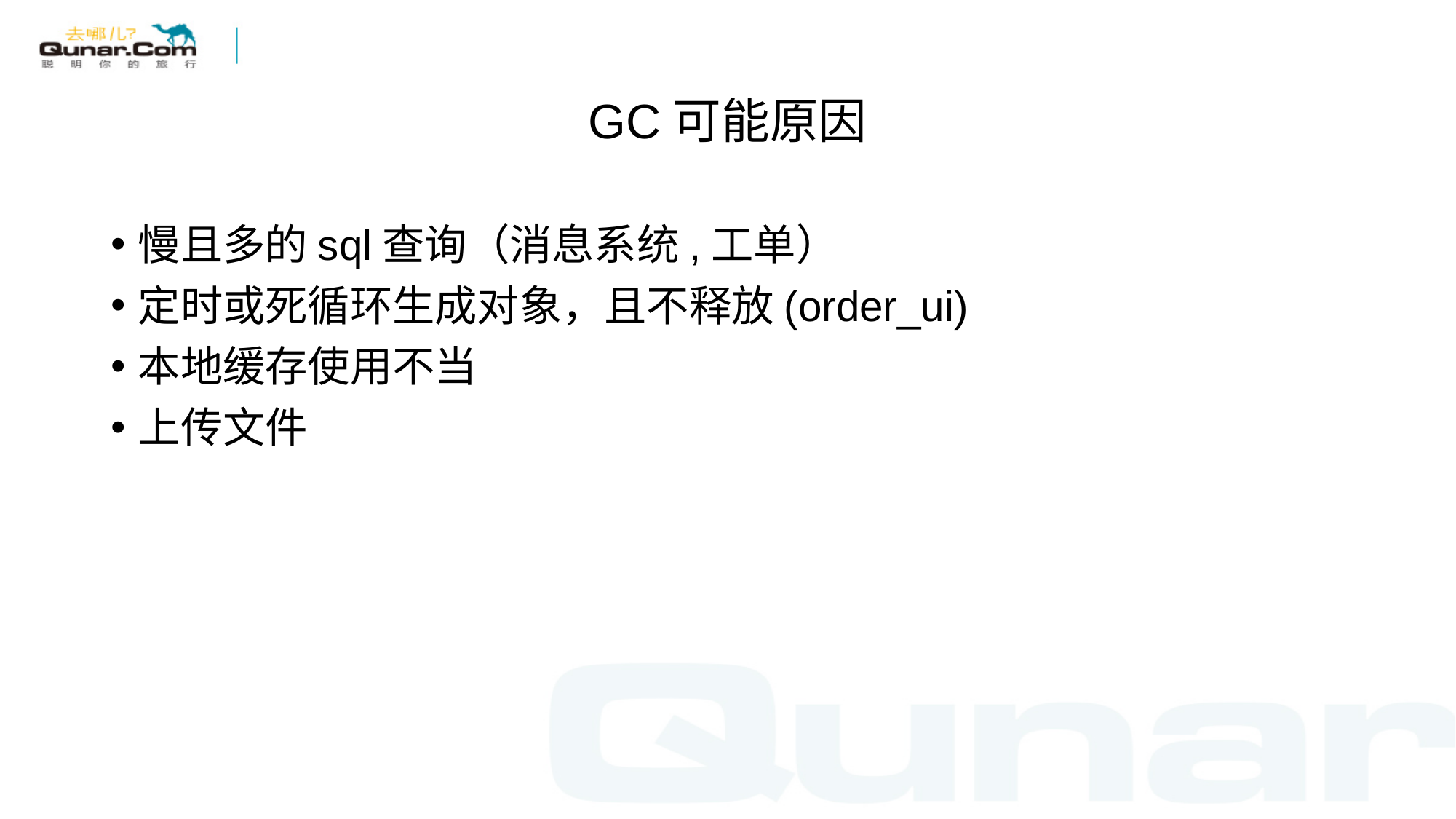

# GC可能原因
慢且多的sql查询（消息系统,工单）
定时或死循环生成对象，且不释放(order_ui)
本地缓存使用不当
上传文件